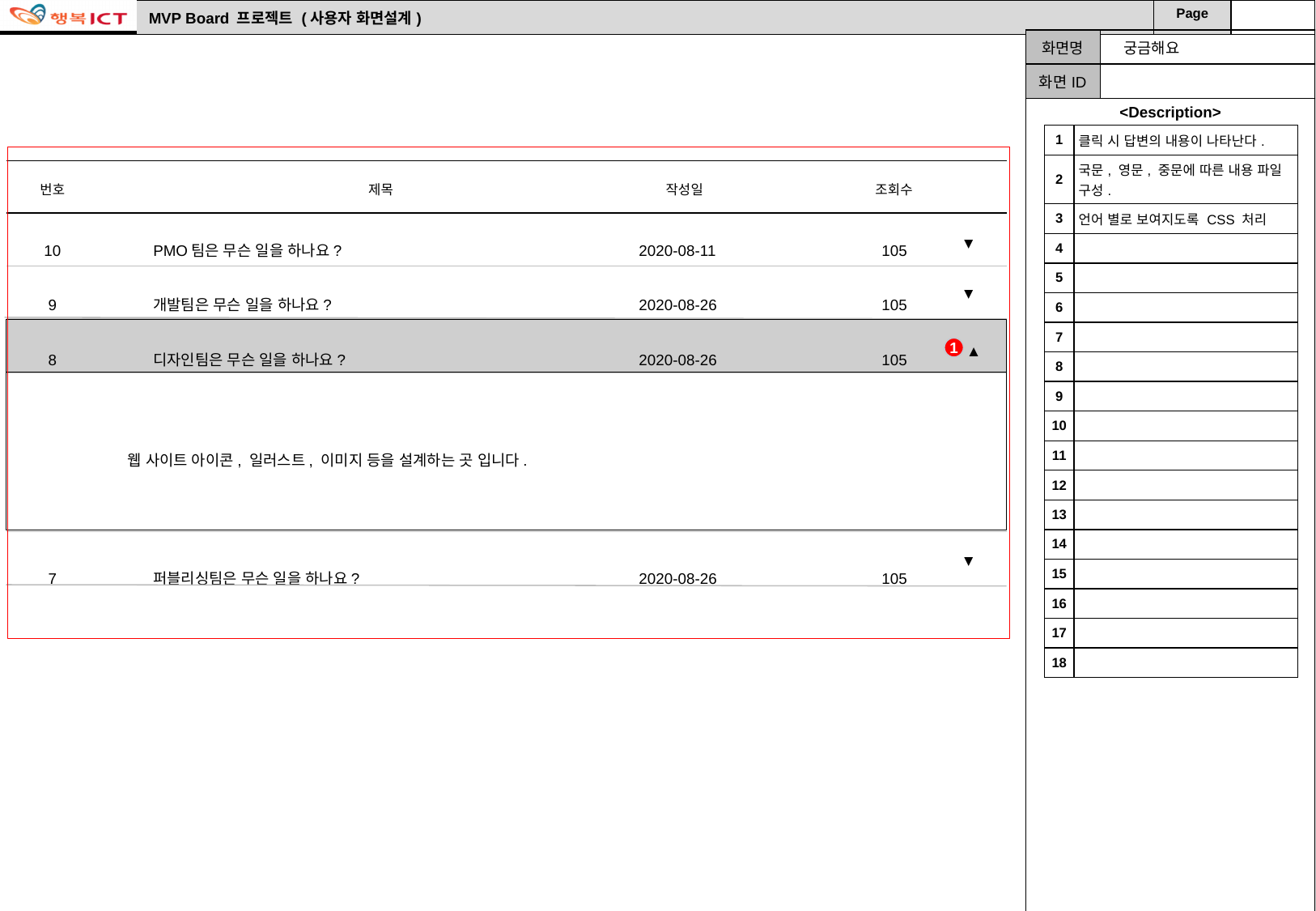

궁금해요
| 1 | 클릭 시 답변의 내용이 나타난다. |
| --- | --- |
| 2 | 국문, 영문, 중문에 따른 내용 파일 구성. |
| 3 | 언어 별로 보여지도록 CSS 처리 |
| 4 |  |
| 5 |  |
| 6 |  |
| 7 |  |
| 8 |  |
| 9 |  |
| 10 |  |
| 11 |  |
| 12 |  |
| 13 |  |
| 14 |  |
| 15 |  |
| 16 |  |
| 17 |  |
| 18 |  |

번호
제목
작성일
조회수
10
9
8

7
PMO팀은 무슨 일을 하나요?			2020-08-11		105
개발팀은 무슨 일을 하나요? 			2020-08-26		105
디자인팀은 무슨 일을 하나요?			2020-08-26		105

퍼블리싱팀은 무슨 일을 하나요?			2020-08-26		105

▲
▲

▲
1

	웹 사이트 아이콘, 일러스트, 이미지 등을 설계하는 곳 입니다.
▲